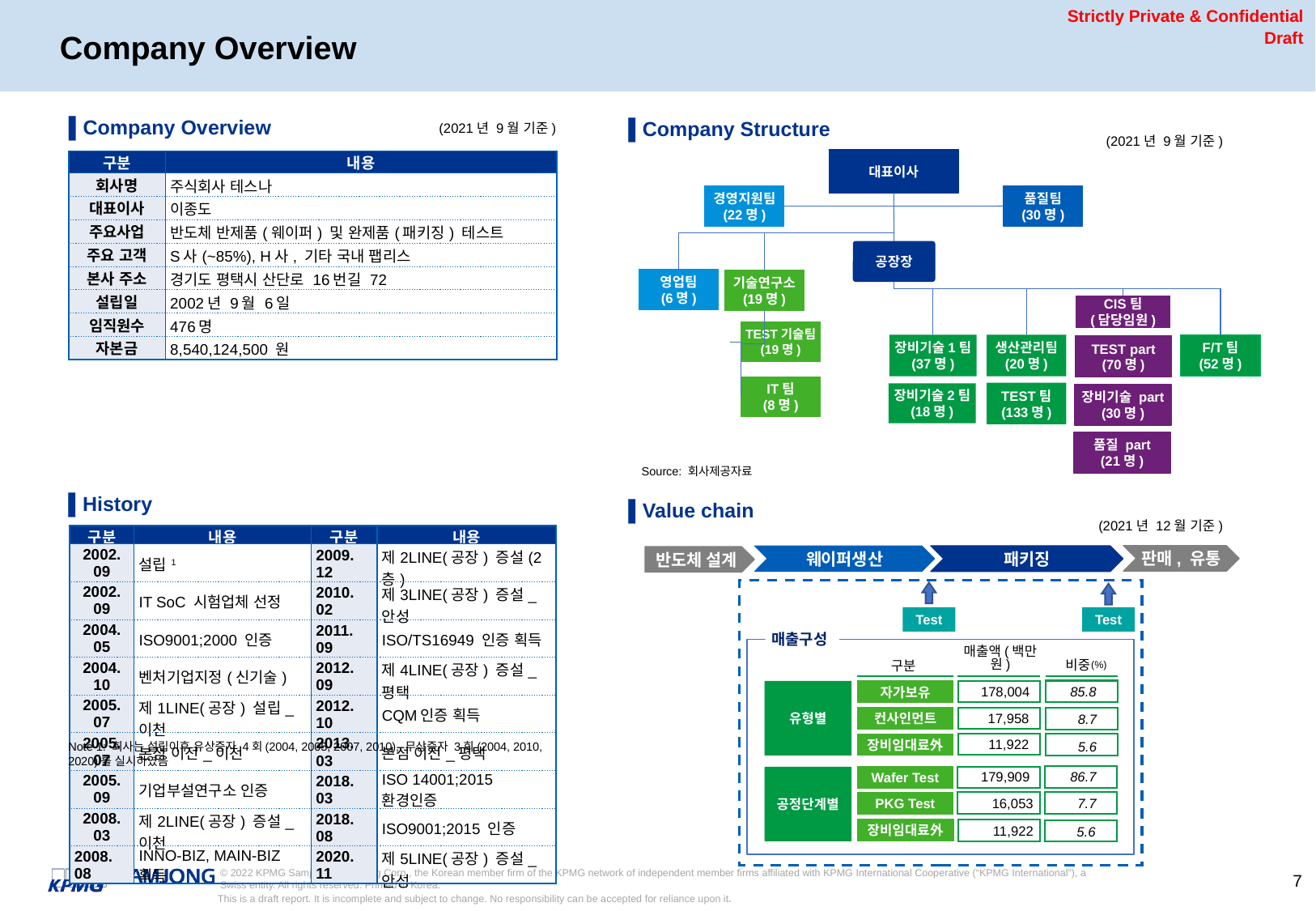

# Company Overview
▌Company Overview
▌Company Structure
(2021년 9월 기준)
(2021년 9월 기준)
대표이사
| 구분 | 내용 |
| --- | --- |
| 회사명 | 주식회사 테스나 |
| 대표이사 | 이종도 |
| 주요사업 | 반도체 반제품(웨이퍼) 및 완제품(패키징) 테스트 |
| 주요 고객 | S사(~85%), H사, 기타 국내 팹리스 |
| 본사 주소 | 경기도 평택시 산단로 16번길 72 |
| 설립일 | 2002년 9월 6일 |
| 임직원수 | 476명 |
| 자본금 | 8,540,124,500 원 |
품질팀
(30명)
경영지원팀
(22명)
공장장
영업팀
(6명)
기술연구소
(19명)
CIS팀
(담당임원)
TEST기술팀
(19명)
장비기술1팀
(37명)
생산관리팀
(20명)
F/T팀
(52명)
TEST part
(70명)
IT팀
(8명)
TEST팀
(133명)
장비기술2팀
(18명)
장비기술 part
(30명)
품질 part
(21명)
Source: 회사제공자료
▌History
▌Value chain
(2021년 12월 기준)
| 구분 | 내용 | 구분 | 내용 |
| --- | --- | --- | --- |
| 2002. 09 | 설립1 | 2009. 12 | 제2LINE(공장) 증설(2층) |
| 2002. 09 | IT SoC 시험업체 선정 | 2010. 02 | 제3LINE(공장) 증설\_안성 |
| 2004. 05 | ISO9001;2000 인증 | 2011. 09 | ISO/TS16949 인증 획득 |
| 2004. 10 | 벤처기업지정(신기술) | 2012. 09 | 제4LINE(공장) 증설\_평택 |
| 2005. 07 | 제1LINE(공장) 설립\_이천 | 2012. 10 | CQM인증 획득 |
| 2005. 07 | 본점 이전\_이천 | 2013. 03 | 본점 이전\_평택 |
| 2005. 09 | 기업부설연구소 인증 | 2018. 03 | ISO 14001;2015 환경인증 |
| 2008. 03 | 제2LINE(공장) 증설\_이천 | 2018. 08 | ISO9001;2015 인증 |
| 2008. 08 | INNO-BIZ, MAIN-BIZ 획득 | 2020. 11 | 제5LINE(공장) 증설\_안성 |
판매, 유통
웨이퍼생산
패키징
반도체 설계

Test
Test
매출구성

매출액(백만원)
비중
구분
(%)
178,004
  85.8

유형별

자가보유
17,958
    8.7

컨사인먼트

11,922
    5.6

장비임대료外

Note 1: 회사는 설립이후 유상증자 4회(2004, 2005, 2007, 2010), 무상증자 3회(2004, 2010, 2020)를 실시하였음
179,909
  86.7

Wafer Test
공정단계별

16,053
   7.7

PKG Test

11,922
   5.6
장비임대료外